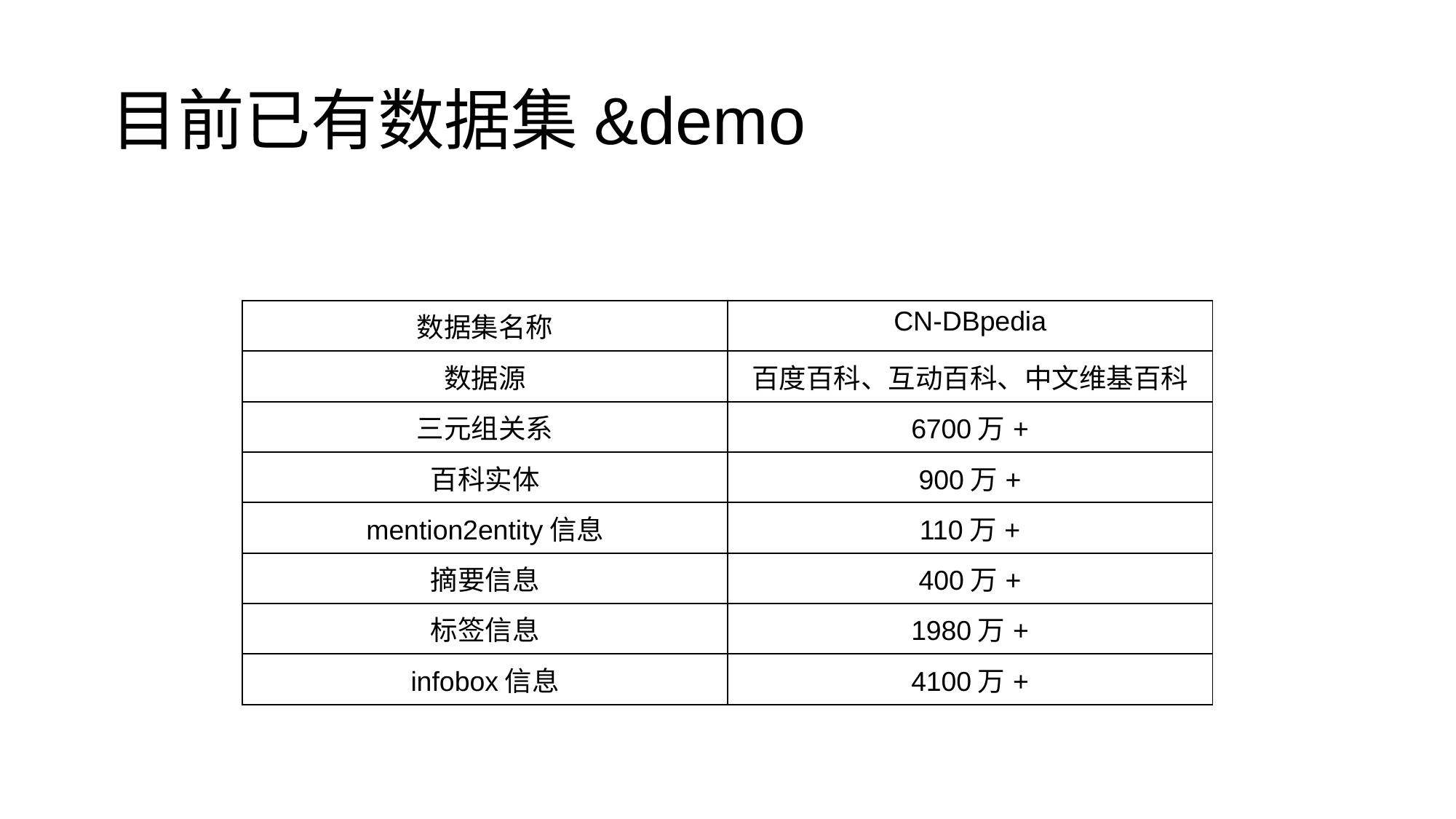

# 目前已有数据集&demo
| 数据集名称 | CN-DBpedia |
| --- | --- |
| 数据源 | 百度百科、互动百科、中文维基百科 |
| 三元组关系 | 6700万+ |
| 百科实体 | 900万+ |
| mention2entity信息 | 110万+ |
| 摘要信息 | 400万+ |
| 标签信息 | 1980万+ |
| infobox信息 | 4100万+ |